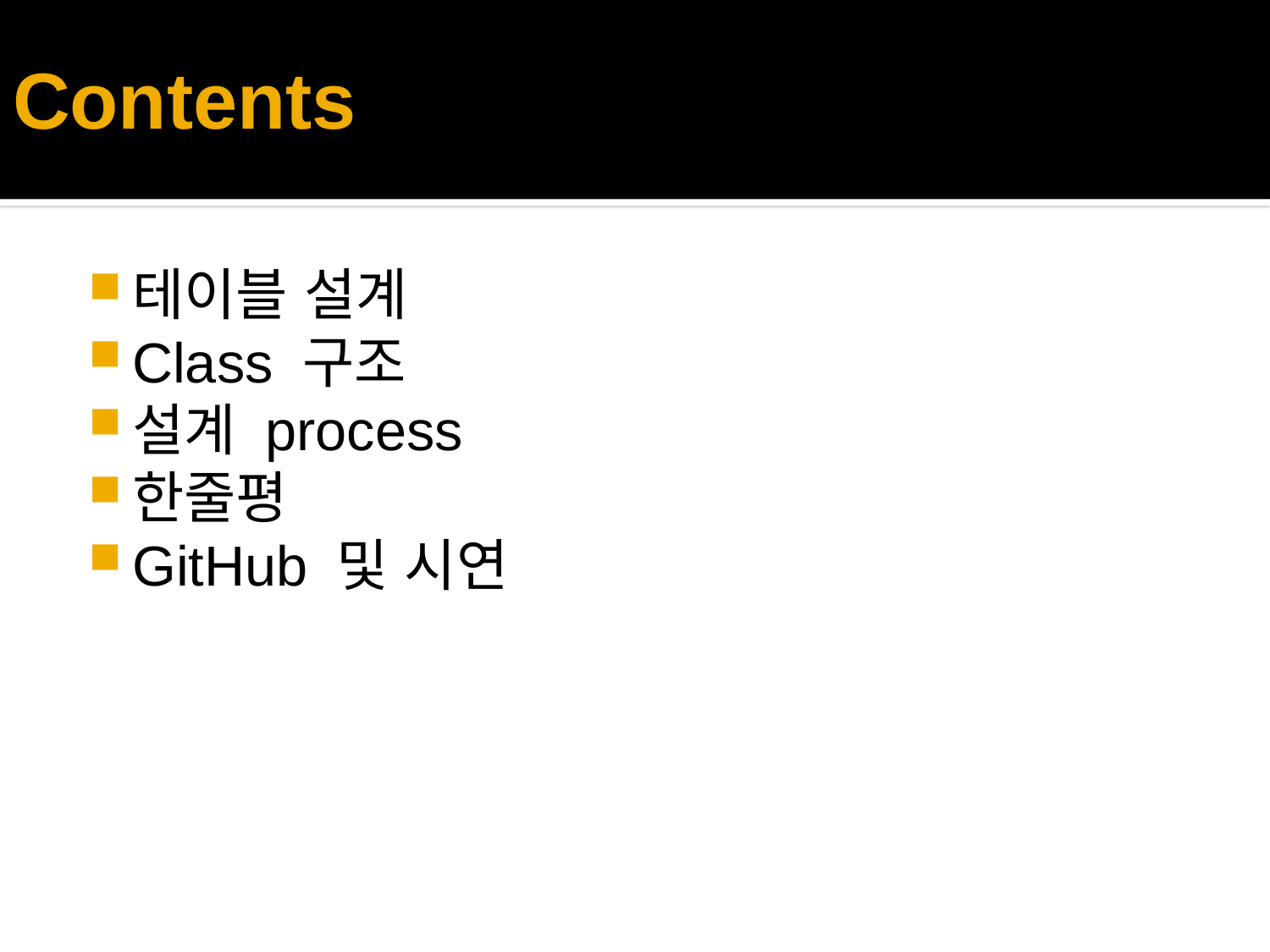

# Contents
테이블 설계
Class 구조
설계 process
한줄평
GitHub 및 시연